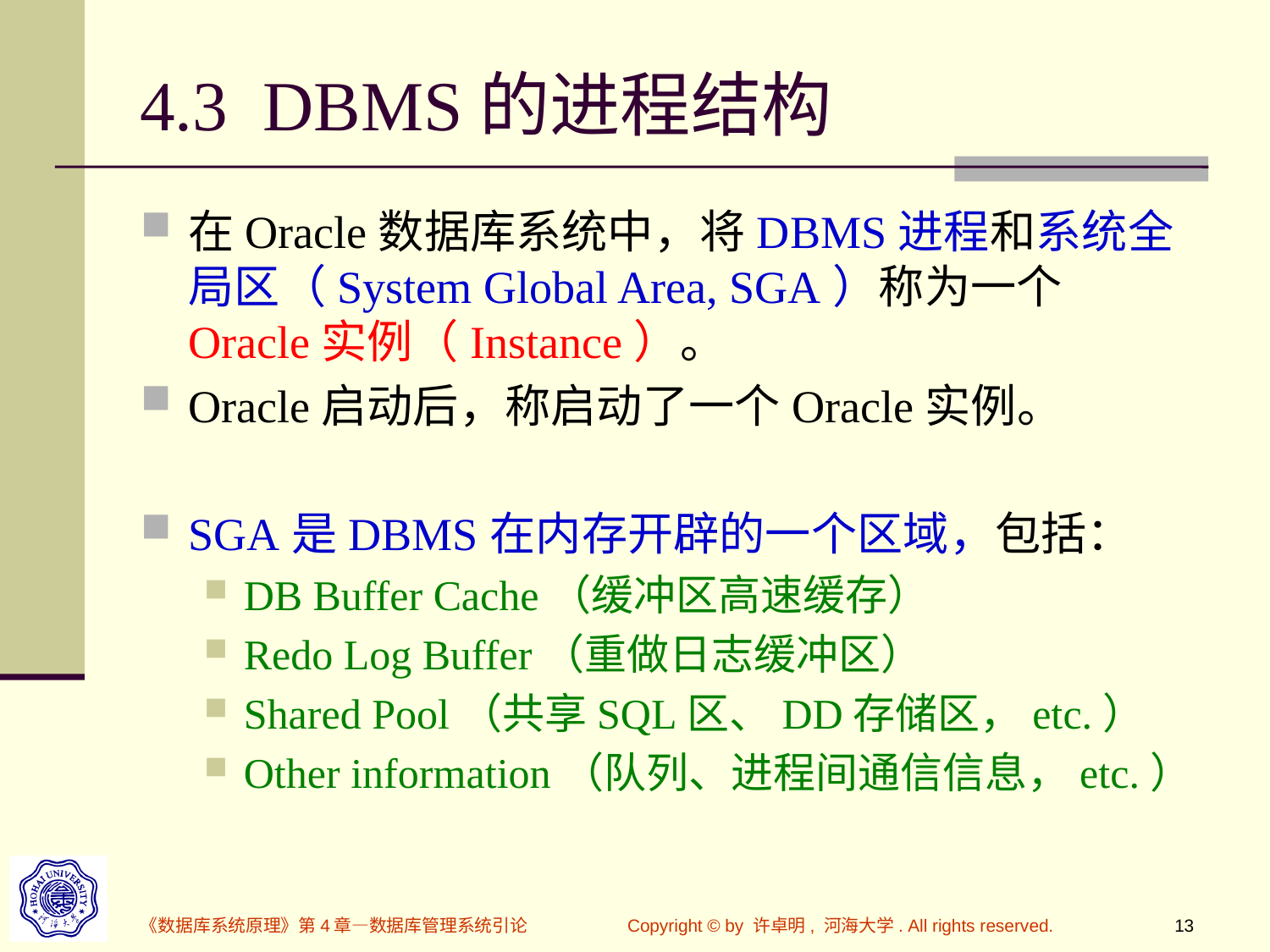

# 4.3  DBMS的进程结构
在Oracle数据库系统中，将DBMS进程和系统全局区（System Global Area, SGA）称为一个Oracle实例（Instance）。
Oracle启动后，称启动了一个Oracle实例。

SGA是DBMS在内存开辟的一个区域，包括：
DB Buffer Cache（缓冲区高速缓存）
Redo Log Buffer（重做日志缓冲区）
Shared Pool（共享SQL区、DD存储区，etc.）
Other information（队列、进程间通信信息，etc.）
《数据库系统原理》第4章—数据库管理系统引论
Copyright © by 许卓明, 河海大学. All rights reserved.
13